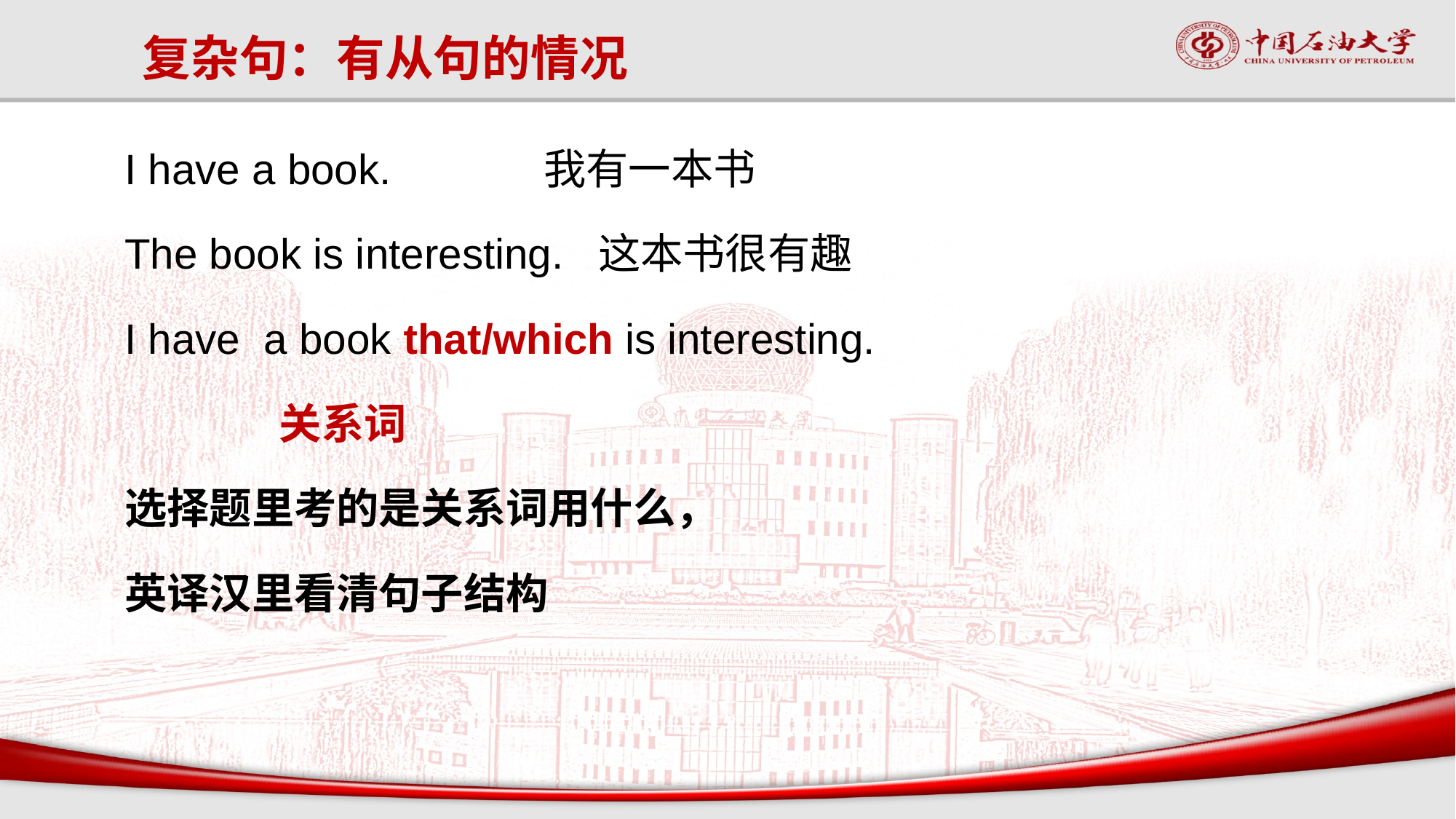

复杂句：有从句的情况
I have a book.            我有一本书
The book is interesting.  这本书很有趣
I have  a book that/which is interesting.
               关系词
选择题里考的是关系词用什么，
英译汉里看清句子结构